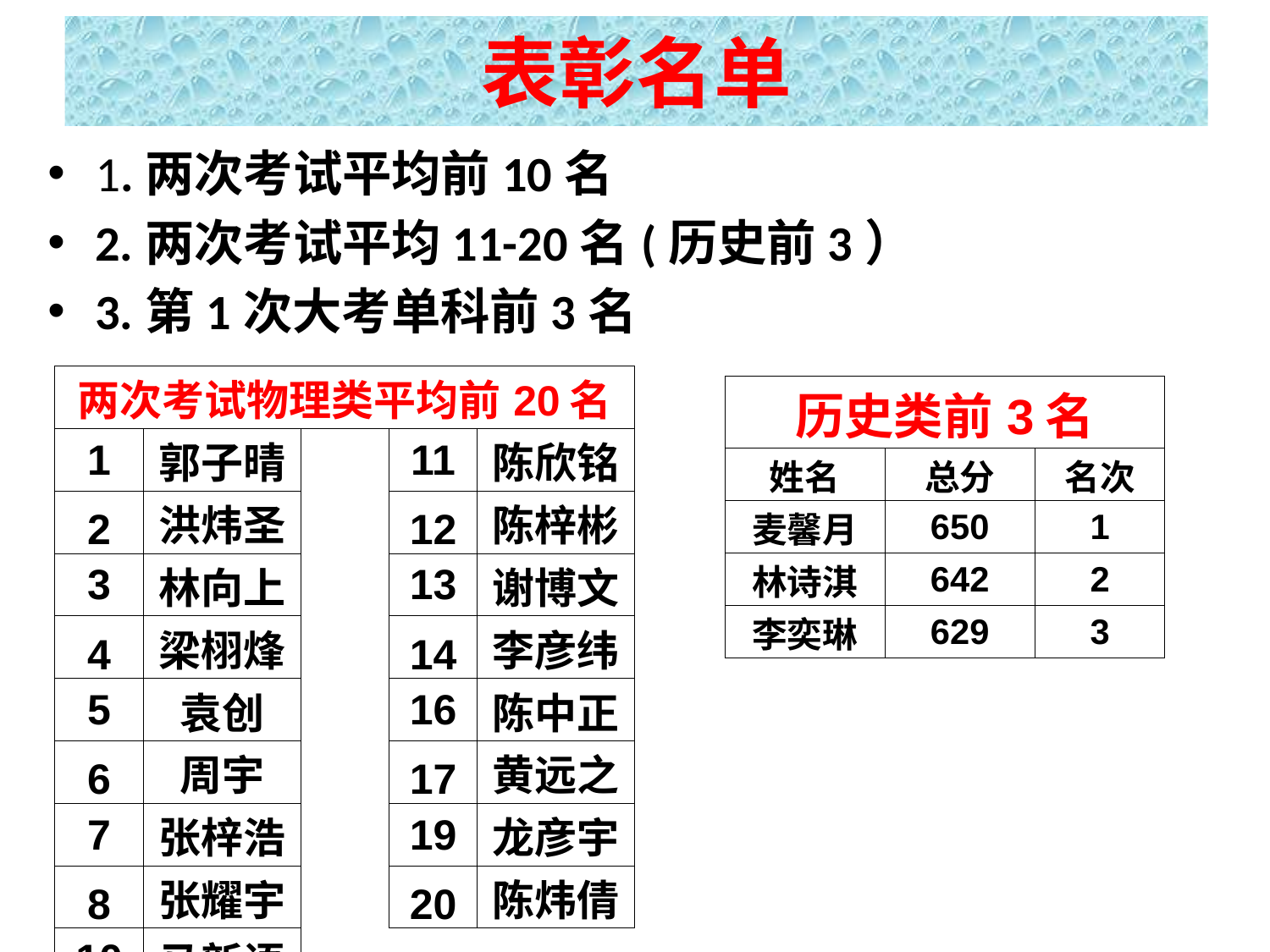

# 表彰名单
1.两次考试平均前10名
2.两次考试平均11-20名(历史前3）
3.第1次大考单科前3名

| 两次考试物理类平均前20名 |  |  |  |  |
| --- | --- | --- | --- | --- |
| 1 | 郭子晴 |  | 11 | 陈欣铭 |
| 2 | 洪炜圣 |  | 12 | 陈梓彬 |
| 3 | 林向上 |  | 13 | 谢博文 |
| 4 | 梁栩烽 |  | 14 | 李彦纬 |
| 5 | 袁创 |  | 16 | 陈中正 |
| 6 | 周宇 |  | 17 | 黄远之 |
| 7 | 张梓浩 |  | 19 | 龙彦宇 |
| 8 | 张耀宇 |  | 20 | 陈炜倩 |
| 10 | 马新语 |  |  |  |
| 历史类前3名 |  |  |
| --- | --- | --- |
| 姓名 | 总分 | 名次 |
| 麦馨月 | 650 | 1 |
| 林诗淇 | 642 | 2 |
| 李奕琳 | 629 | 3 |